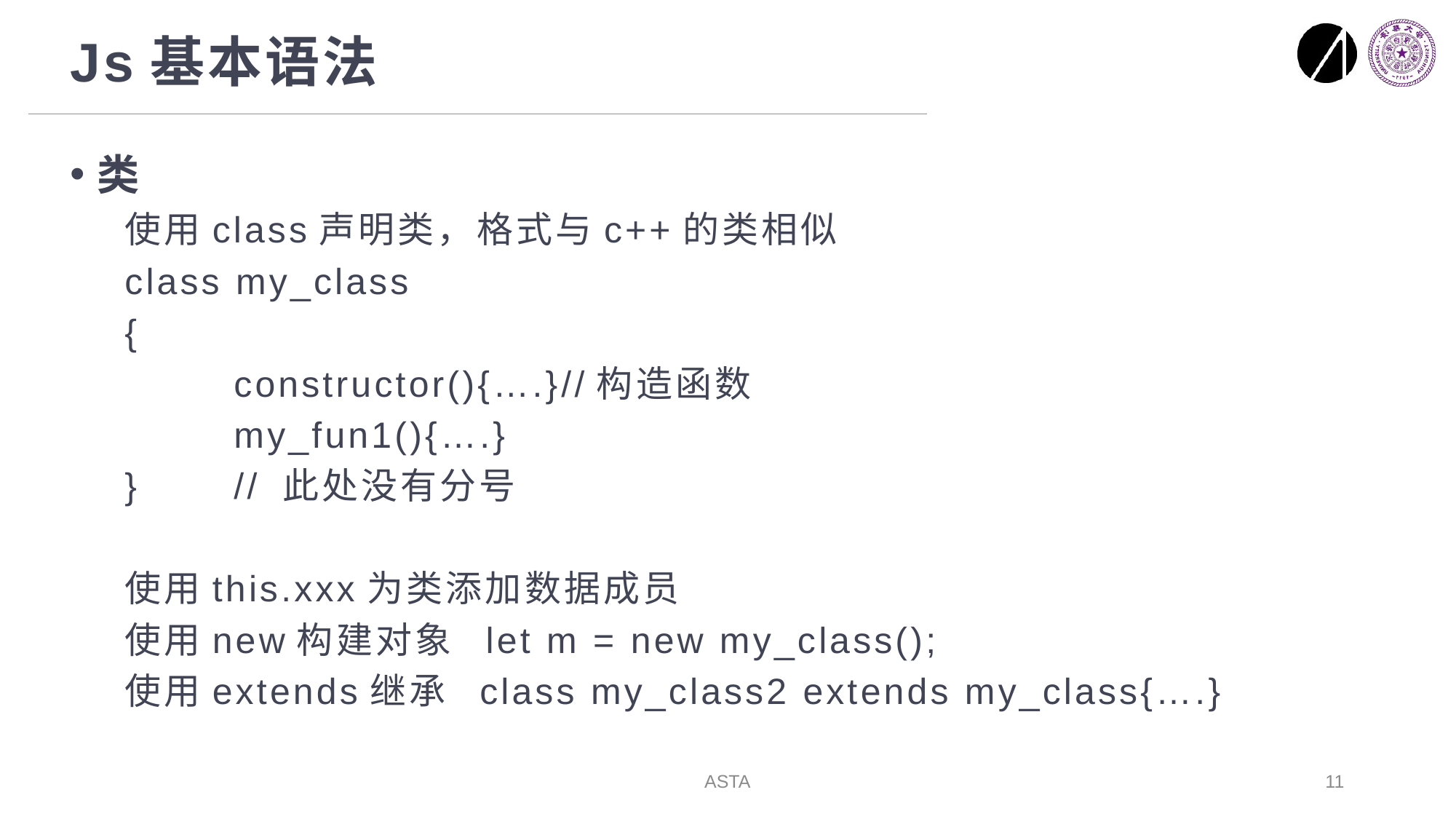

# Js基本语法
类
使用class声明类，格式与c++的类相似
class my_class
{
	constructor(){….}	//构造函数
	my_fun1(){….}
}	// 此处没有分号

使用this.xxx为类添加数据成员
使用new构建对象  let m = new my_class();
使用extends继承  class my_class2 extends my_class{….}
ASTA
11